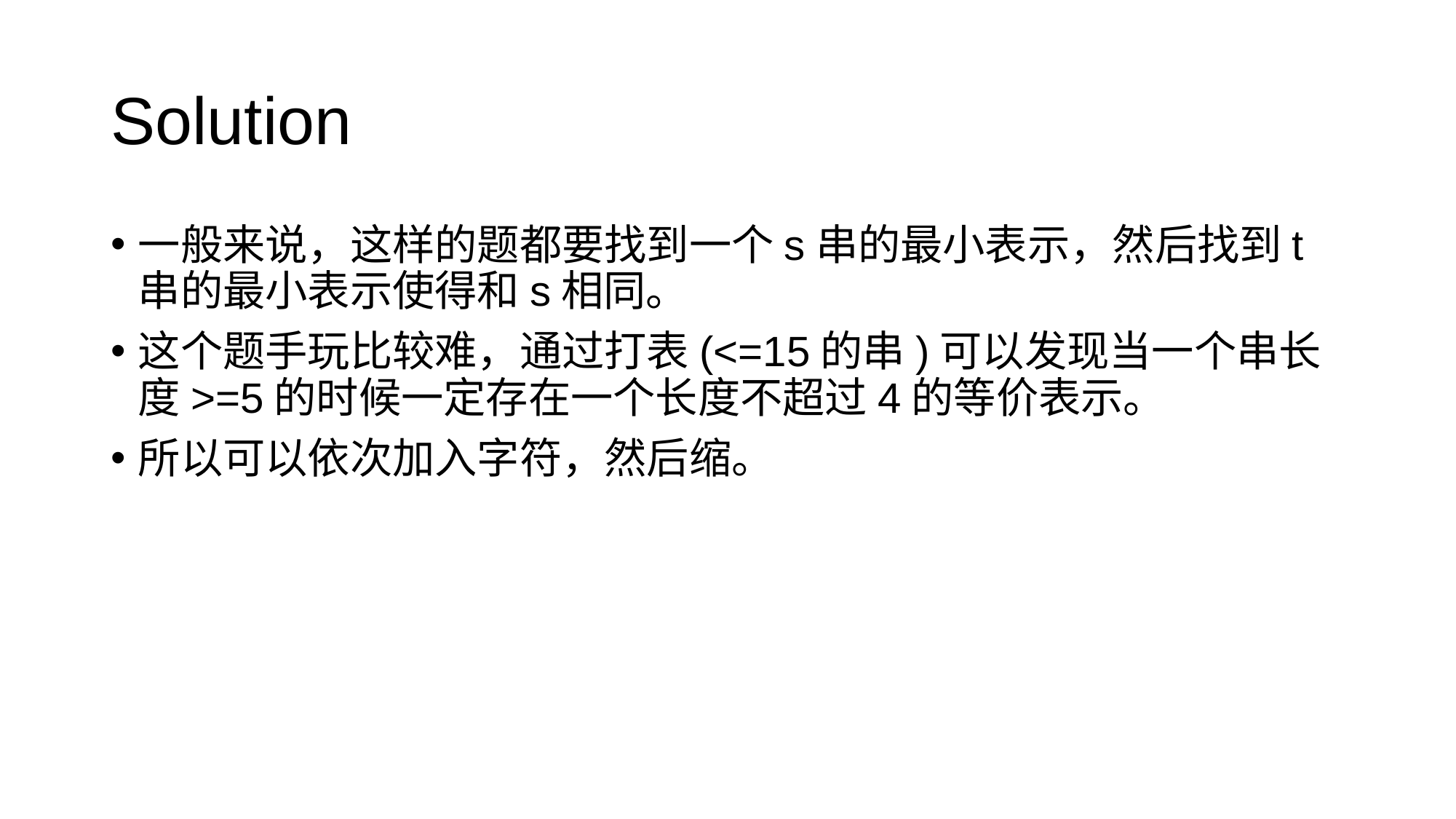

# Solution
一般来说，这样的题都要找到一个s串的最小表示，然后找到t串的最小表示使得和s相同。
这个题手玩比较难，通过打表(<=15的串)可以发现当一个串长度>=5的时候一定存在一个长度不超过4的等价表示。
所以可以依次加入字符，然后缩。